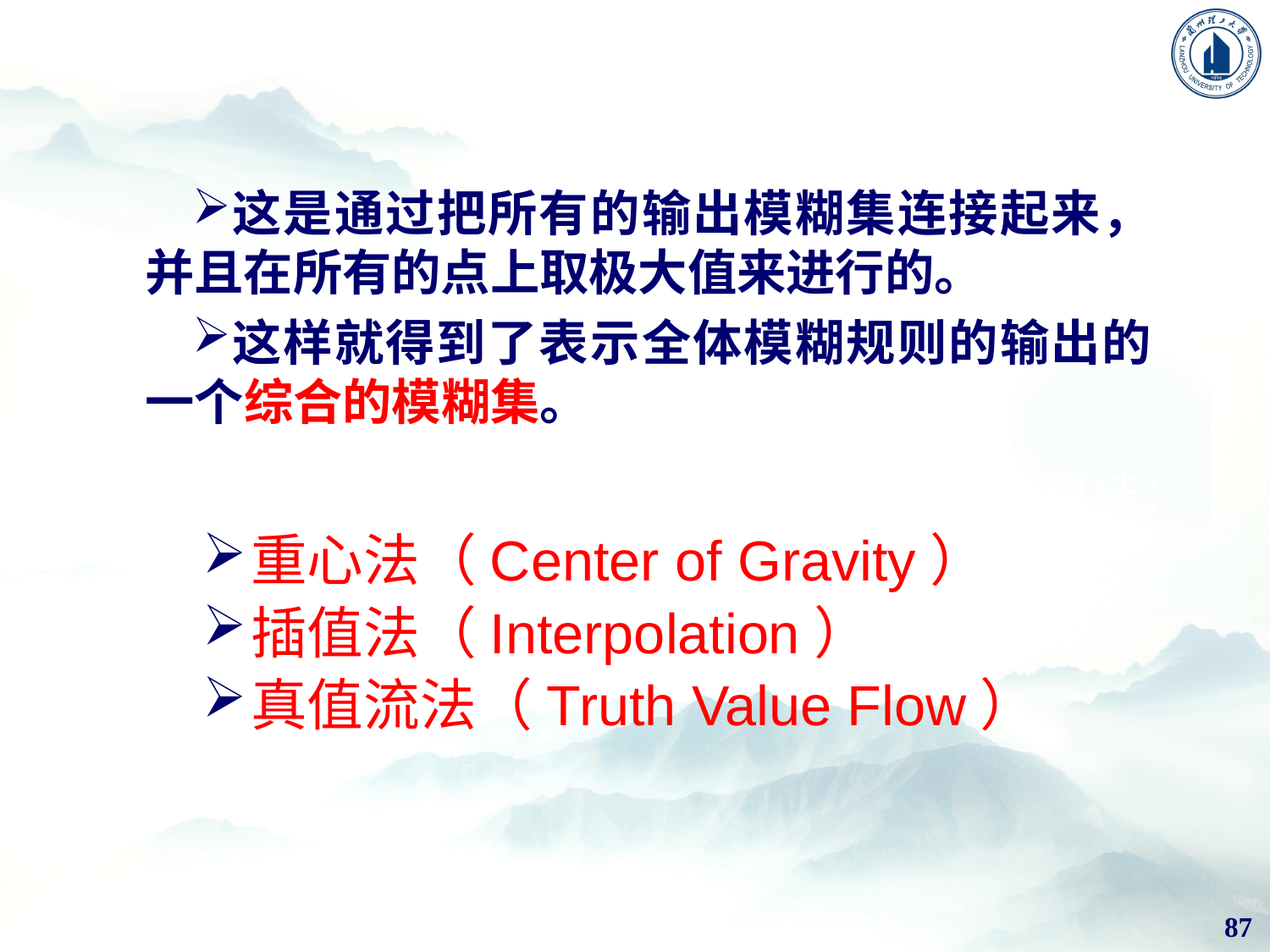

这是通过把所有的输出模糊集连接起来，并且在所有的点上取极大值来进行的。
这样就得到了表示全体模糊规则的输出的一个综合的模糊集。
在模糊开发环境中通常实现3种清晰化算法：
重心法（Center of Gravity）
插值法（Interpolation）
真值流法（Truth Value Flow）
87